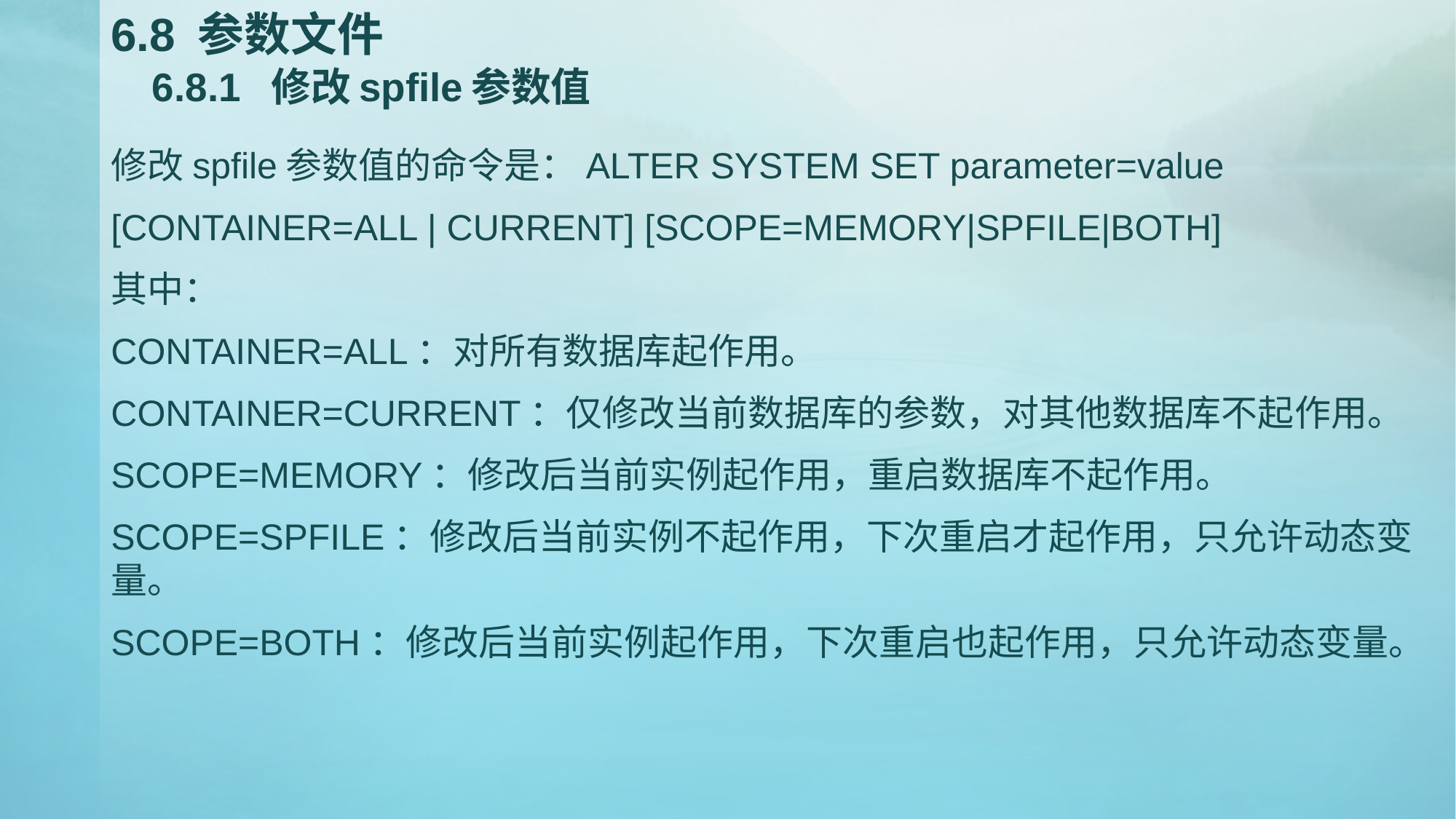

# 6.8 参数文件 6.8.1  修改spfile参数值
修改spfile参数值的命令是：ALTER SYSTEM SET parameter=value
[CONTAINER=ALL | CURRENT] [SCOPE=MEMORY|SPFILE|BOTH]
其中：
CONTAINER=ALL：对所有数据库起作用。
CONTAINER=CURRENT：仅修改当前数据库的参数，对其他数据库不起作用。
SCOPE=MEMORY：修改后当前实例起作用，重启数据库不起作用。
SCOPE=SPFILE：修改后当前实例不起作用，下次重启才起作用，只允许动态变量。
SCOPE=BOTH：修改后当前实例起作用，下次重启也起作用，只允许动态变量。